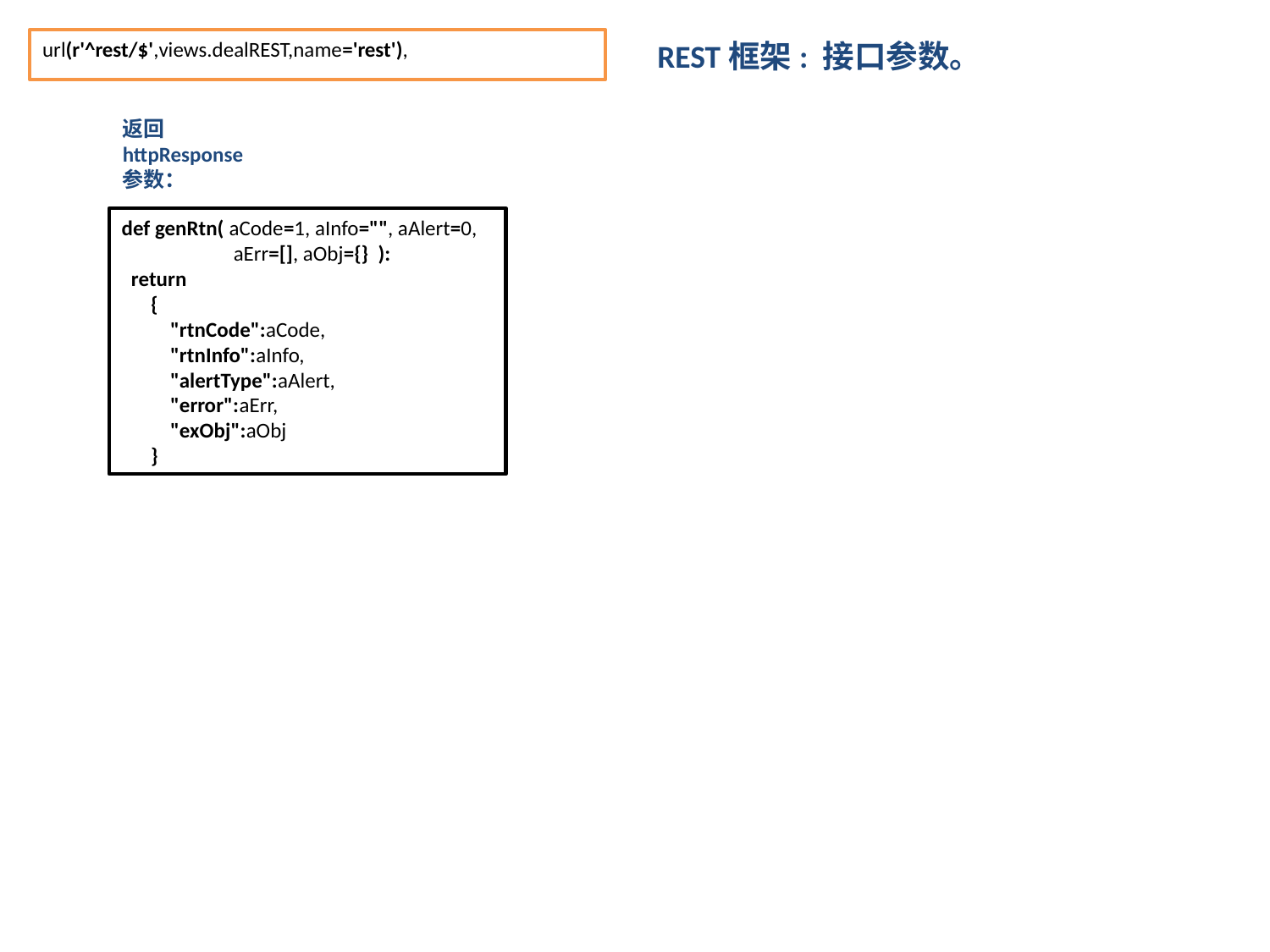

url(r'^rest/$',views.dealREST,name='rest'),
REST框架: 接口参数。
返回
httpResponse
参数：
def genRtn( aCode=1, aInfo="", aAlert=0,
                       aErr=[], aObj={}  ):
  return
      {
          "rtnCode":aCode,
          "rtnInfo":aInfo,
          "alertType":aAlert,
          "error":aErr,
          "exObj":aObj
      }